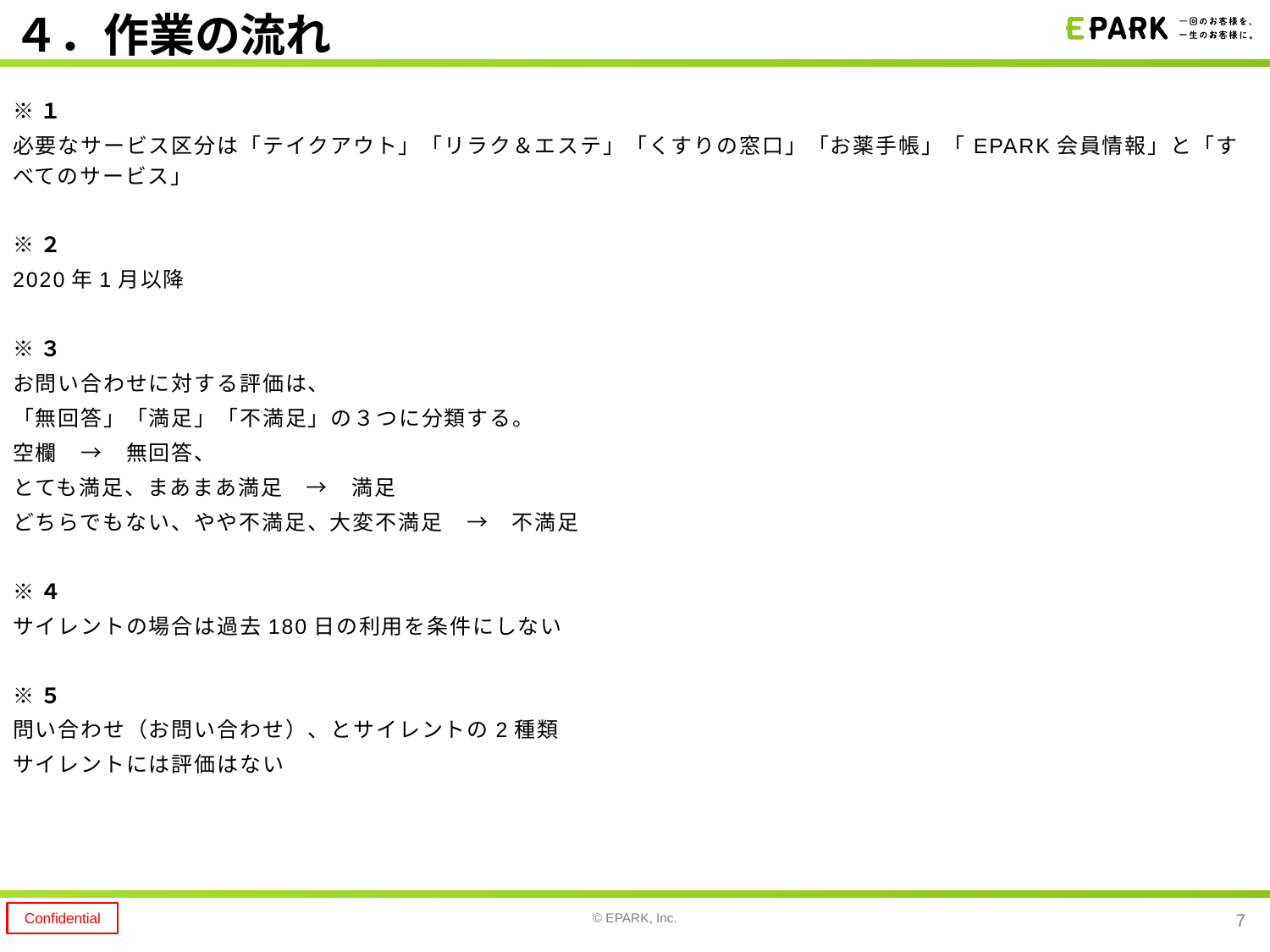

# ４．作業の流れ
※１
必要なサービス区分は「テイクアウト」「リラク＆エステ」「くすりの窓口」「お薬手帳」「EPARK会員情報」と「すべてのサービス」

※２
2020年1月以降

※３
お問い合わせに対する評価は、
「無回答」「満足」「不満足」の３つに分類する。
空欄　→　無回答、
とても満足、まあまあ満足　→　満足
どちらでもない、やや不満足、大変不満足　→　不満足

※４
サイレントの場合は過去180日の利用を条件にしない

※５
問い合わせ（お問い合わせ）、とサイレントの2種類
サイレントには評価はない